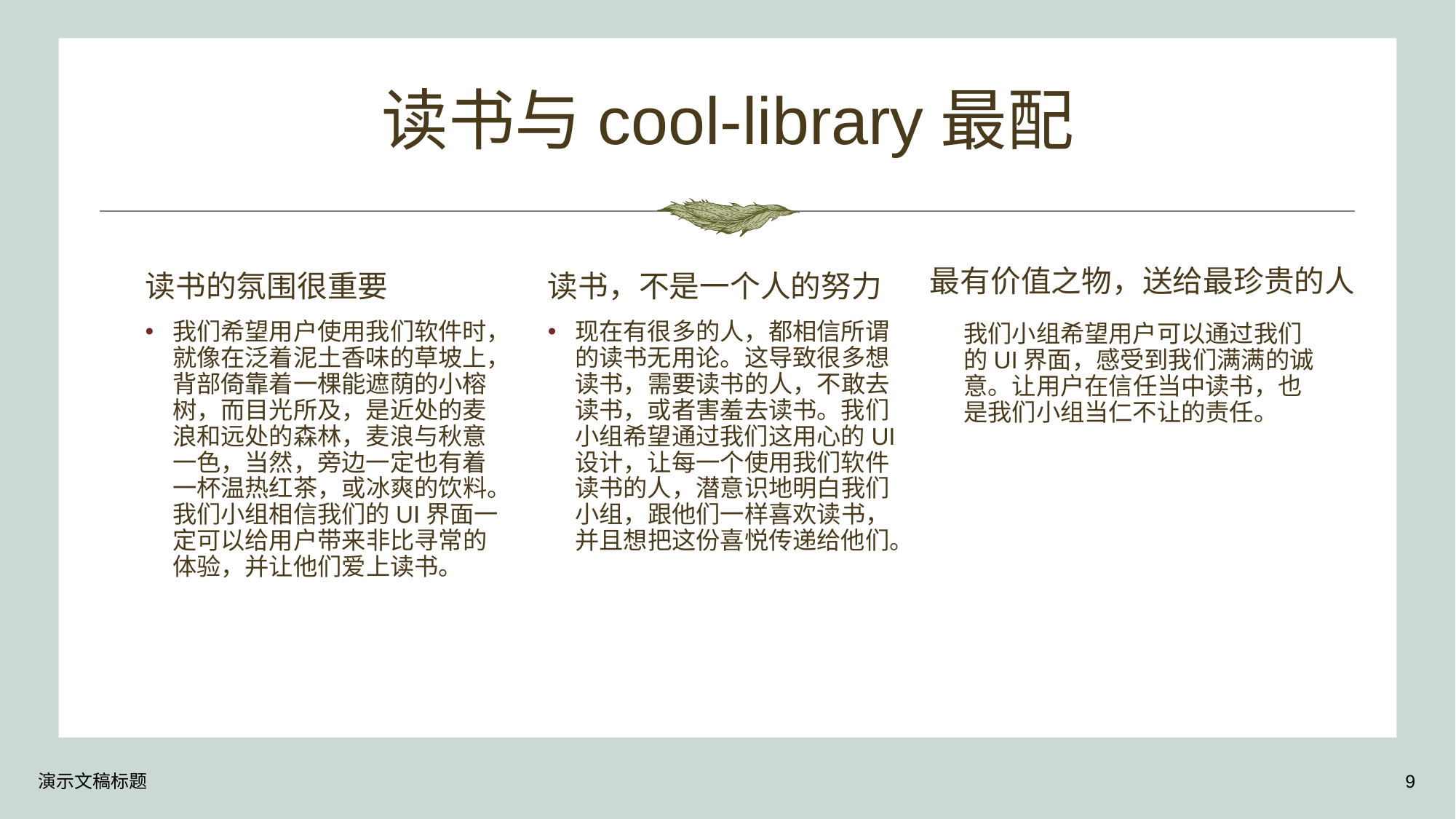

# 读书与cool-library最配
最有价值之物，送给最珍贵的人
读书的氛围很重要
读书，不是一个人的努力
我们希望用户使用我们软件时，就像在泛着泥土香味的草坡上，背部倚靠着一棵能遮荫的小榕树，而目光所及，是近处的麦浪和远处的森林，麦浪与秋意一色，当然，旁边一定也有着一杯温热红茶，或冰爽的饮料。我们小组相信我们的UI界面一定可以给用户带来非比寻常的体验，并让他们爱上读书。
现在有很多的人，都相信所谓的读书无用论。这导致很多想读书，需要读书的人，不敢去读书，或者害羞去读书。我们小组希望通过我们这用心的UI 设计，让每一个使用我们软件读书的人，潜意识地明白我们小组，跟他们一样喜欢读书，并且想把这份喜悦传递给他们。
我们小组希望用户可以通过我们的UI界面，感受到我们满满的诚意。让用户在信任当中读书，也是我们小组当仁不让的责任。
演示文稿标题
9